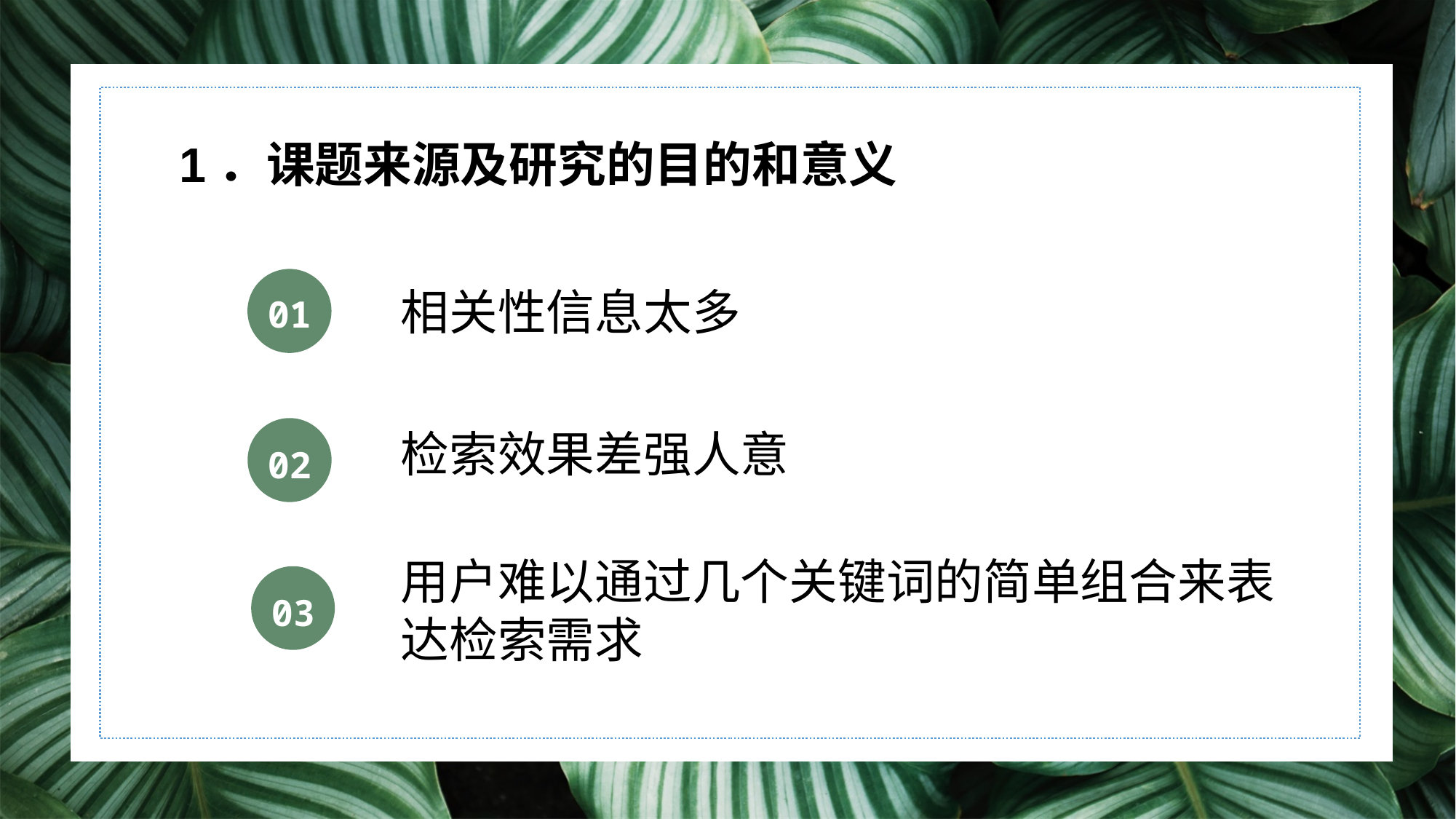

1．课题来源及研究的目的和意义

01
相关性信息太多

02
检索效果差强人意
用户难以通过几个关键词的简单组合来表达检索需求

03